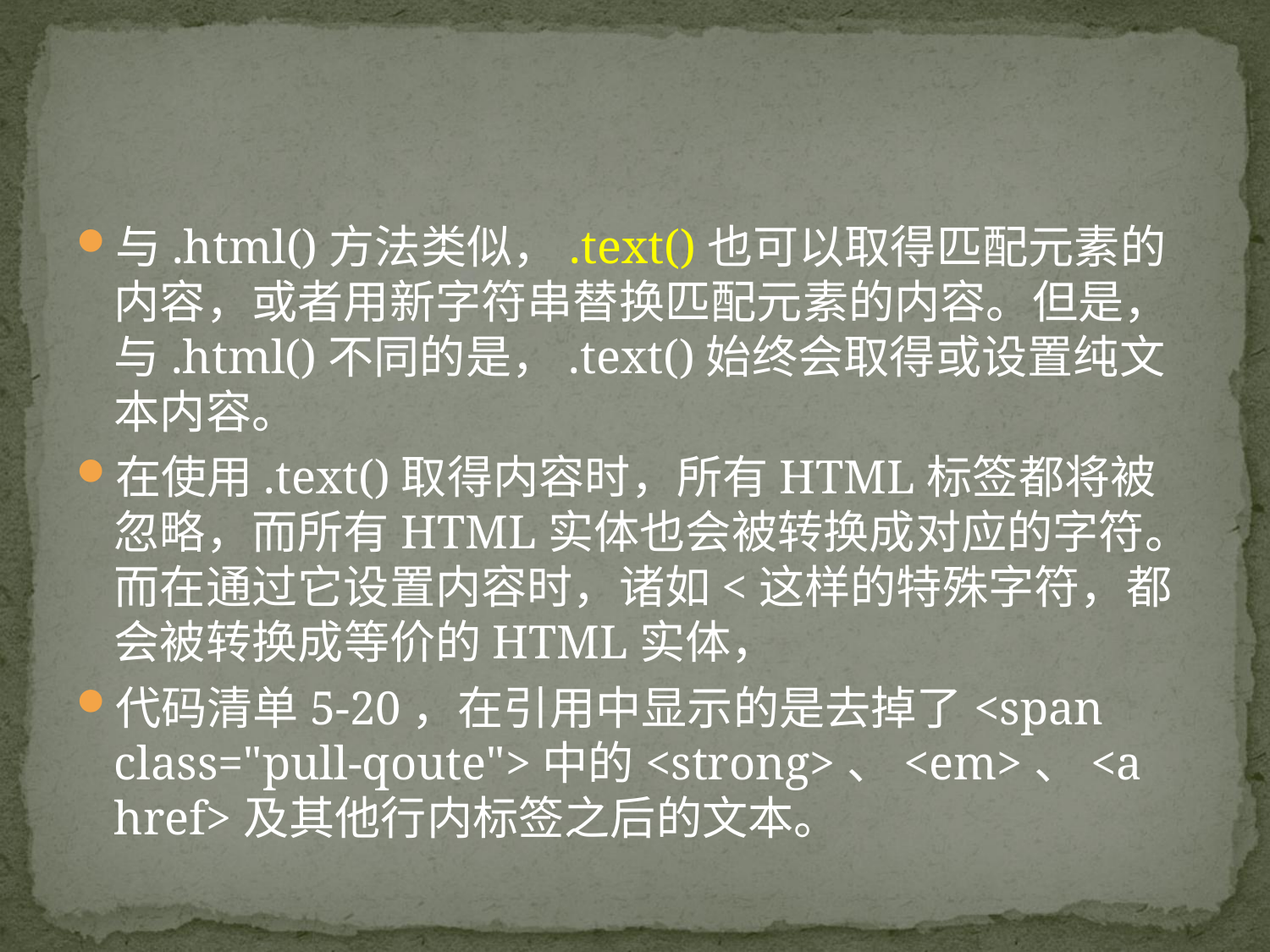

#
与.html()方法类似，.text()也可以取得匹配元素的内容，或者用新字符串替换匹配元素的内容。但是，与.html()不同的是，.text()始终会取得或设置纯文本内容。
在使用.text()取得内容时，所有HTML标签都将被忽略，而所有HTML实体也会被转换成对应的字符。而在通过它设置内容时，诸如<这样的特殊字符，都会被转换成等价的HTML实体，
代码清单5-20，在引用中显示的是去掉了<span class="pull-qoute">中的<strong>、<em>、<a href>及其他行内标签之后的文本。